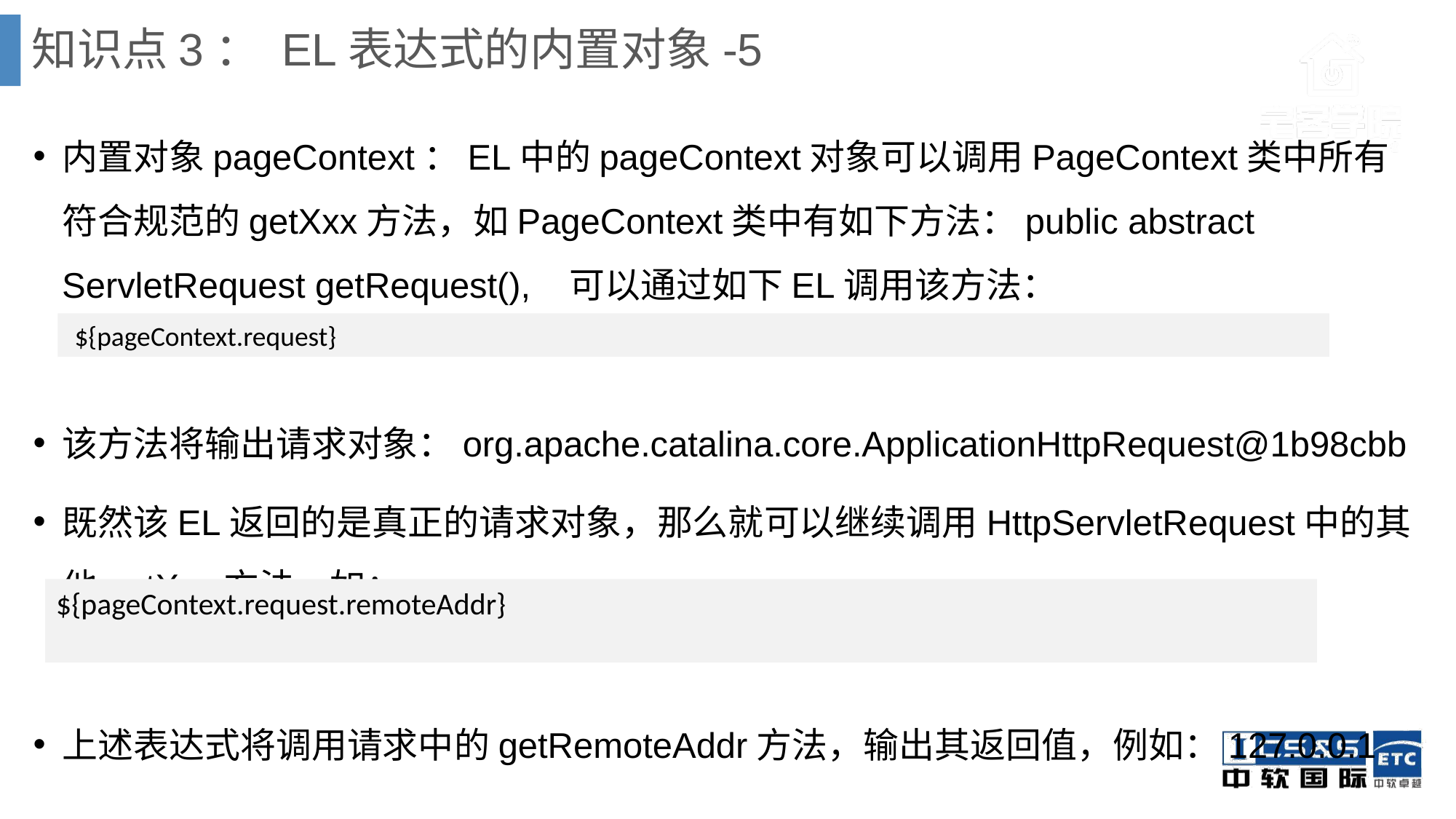

# 知识点3： EL表达式的内置对象-5
内置对象pageContext：EL中的pageContext对象可以调用PageContext类中所有符合规范的getXxx方法，如PageContext类中有如下方法：public abstract ServletRequest getRequest(),   可以通过如下EL调用该方法：

该方法将输出请求对象：org.apache.catalina.core.ApplicationHttpRequest@1b98cbb
既然该EL返回的是真正的请求对象，那么就可以继续调用HttpServletRequest中的其他getXxx方法，如：

上述表达式将调用请求中的getRemoteAddr方法，输出其返回值，例如：127.0.0.1
 ${pageContext.request}
${pageContext.request.remoteAddr}